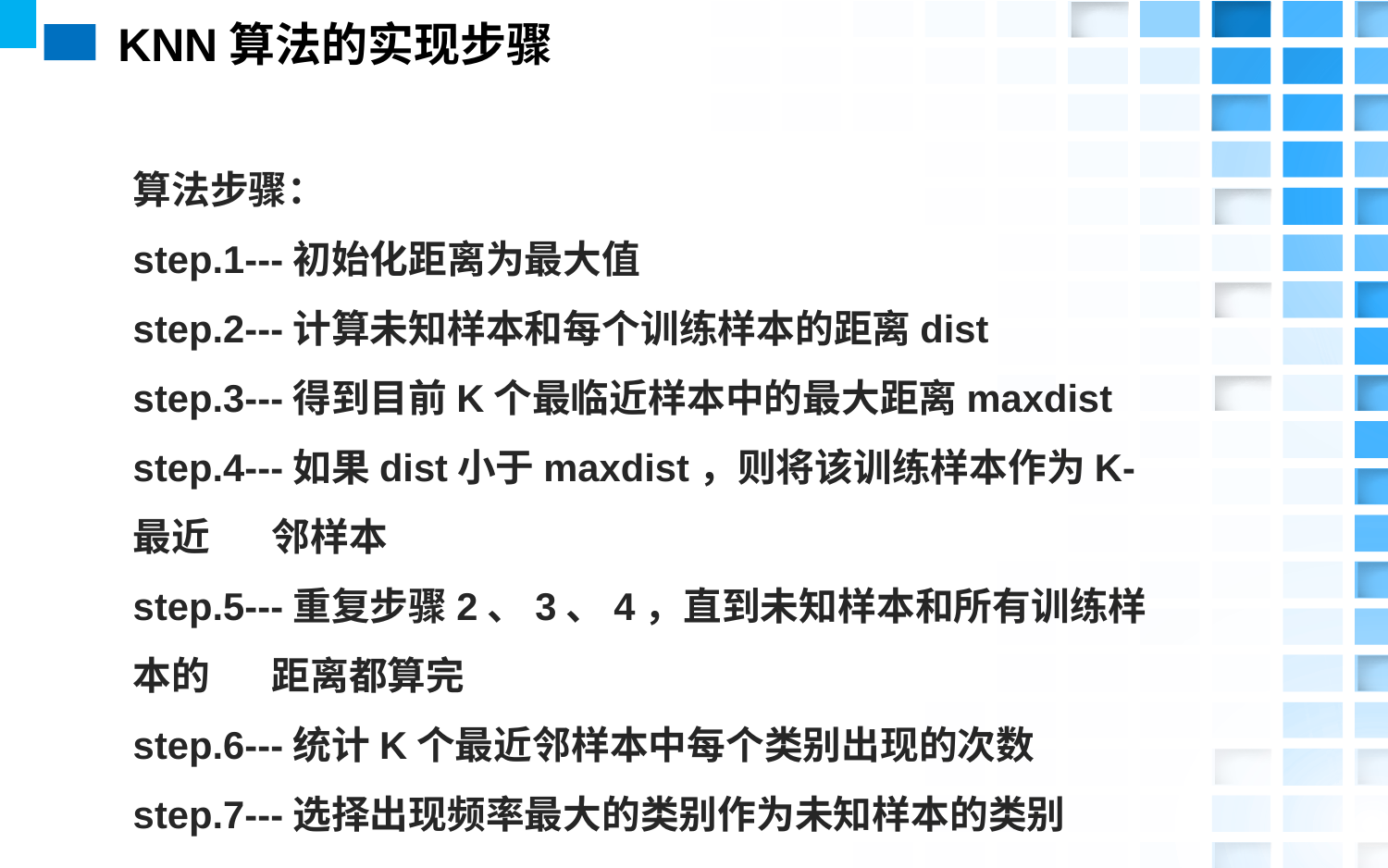

# KNN算法的实现步骤
算法步骤：
step.1---初始化距离为最大值
step.2---计算未知样本和每个训练样本的距离dist
step.3---得到目前K个最临近样本中的最大距离maxdist
step.4---如果dist小于maxdist，则将该训练样本作为K-最近	邻样本
step.5---重复步骤2、3、4，直到未知样本和所有训练样本的	距离都算完
step.6---统计K个最近邻样本中每个类别出现的次数
step.7---选择出现频率最大的类别作为未知样本的类别